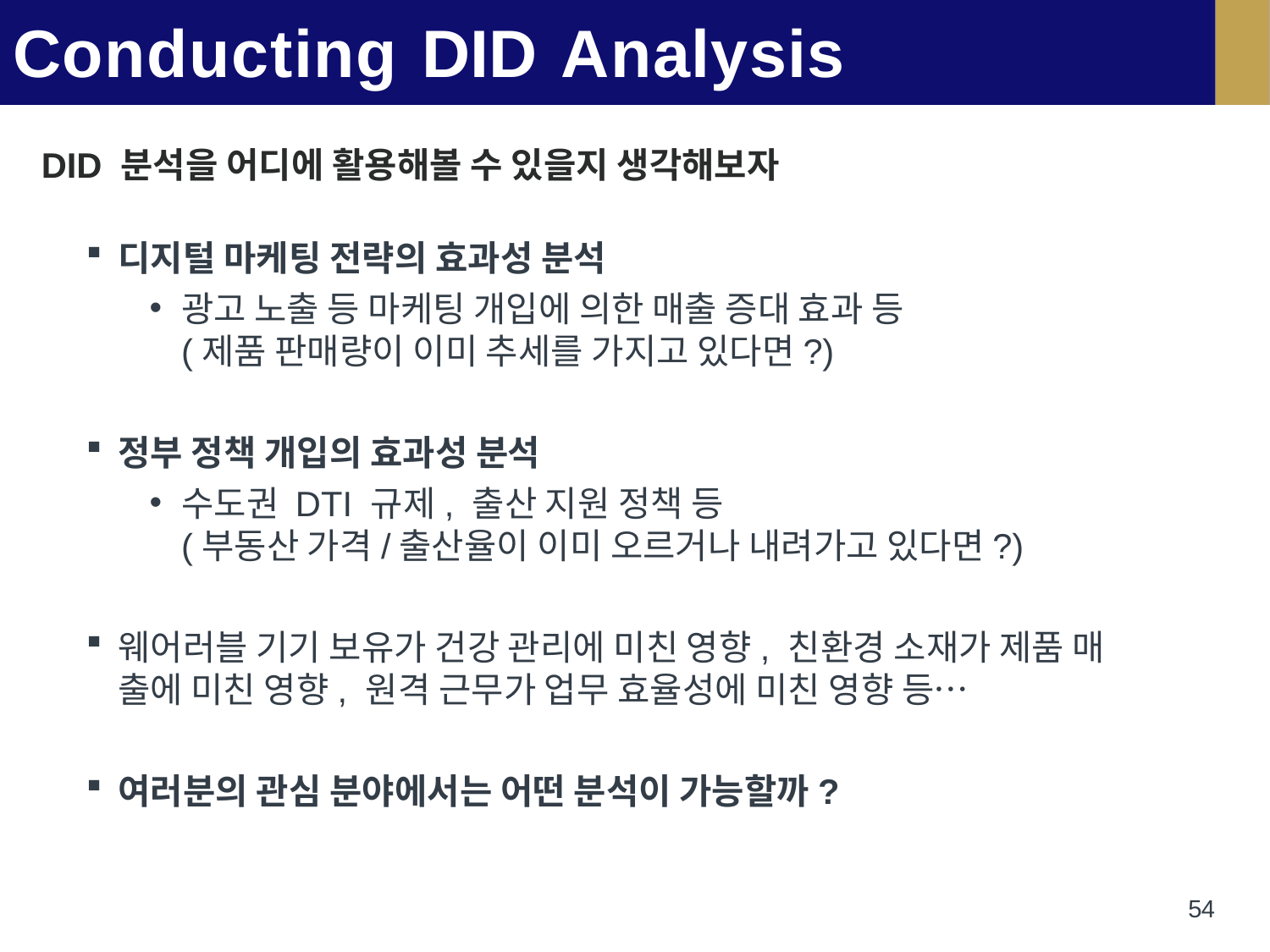

# Conducting DID Analysis
DID 분석을 어디에 활용해볼 수 있을지 생각해보자

디지털 마케팅 전략의 효과성 분석
광고 노출 등 마케팅 개입에 의한 매출 증대 효과 등
(제품 판매량이 이미 추세를 가지고 있다면?)
정부 정책 개입의 효과성 분석
수도권 DTI 규제, 출산 지원 정책 등
(부동산 가격/출산율이 이미 오르거나 내려가고 있다면?)
웨어러블 기기 보유가 건강 관리에 미친 영향, 친환경 소재가 제품 매
출에 미친 영향, 원격 근무가 업무 효율성에 미친 영향 등…
여러분의 관심 분야에서는 어떤 분석이 가능할까?
54